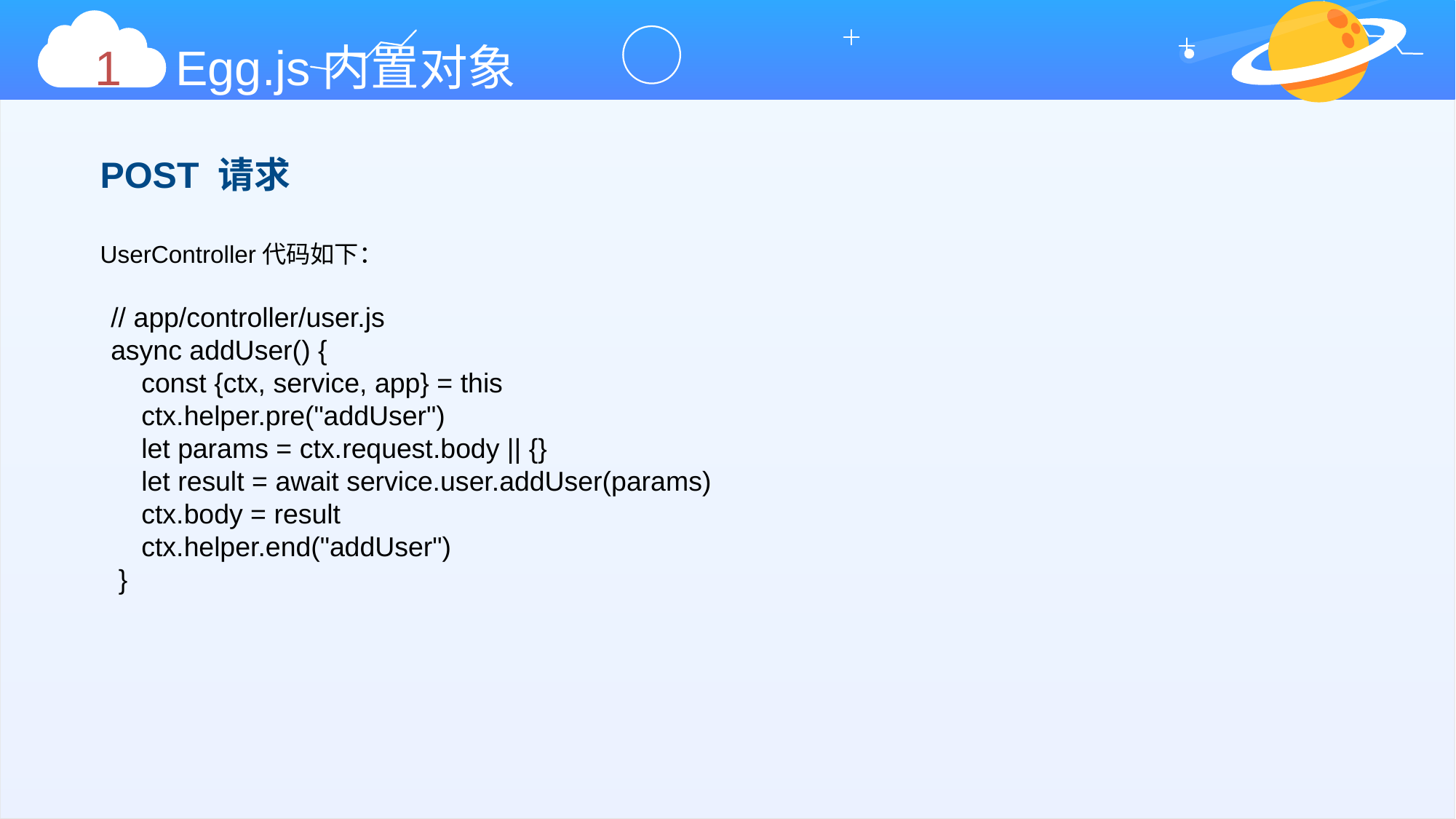

1    Egg.js内置对象
POST 请求
UserController代码如下：
// app/controller/user.js
async addUser() {
    const {ctx, service, app} = this
    ctx.helper.pre("addUser")
    let params = ctx.request.body || {}
    let result = await service.user.addUser(params)
    ctx.body = result
    ctx.helper.end("addUser")
 }